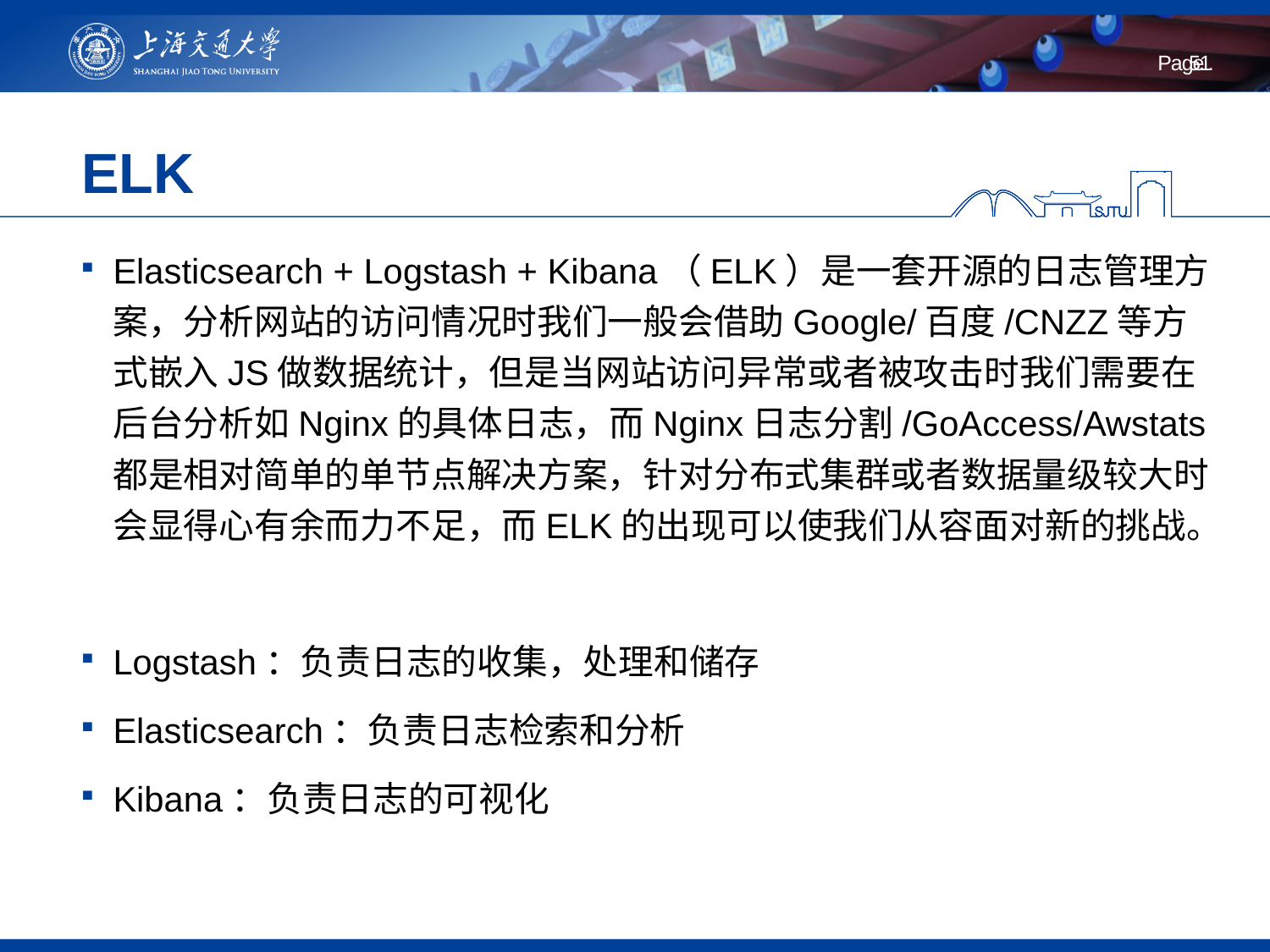

# ELK
Elasticsearch + Logstash + Kibana（ELK）是一套开源的日志管理方案，分析网站的访问情况时我们一般会借助Google/百度/CNZZ等方式嵌入JS做数据统计，但是当网站访问异常或者被攻击时我们需要在后台分析如Nginx的具体日志，而Nginx日志分割/GoAccess/Awstats都是相对简单的单节点解决方案，针对分布式集群或者数据量级较大时会显得心有余而力不足，而ELK的出现可以使我们从容面对新的挑战。

Logstash：负责日志的收集，处理和储存
Elasticsearch：负责日志检索和分析
Kibana：负责日志的可视化